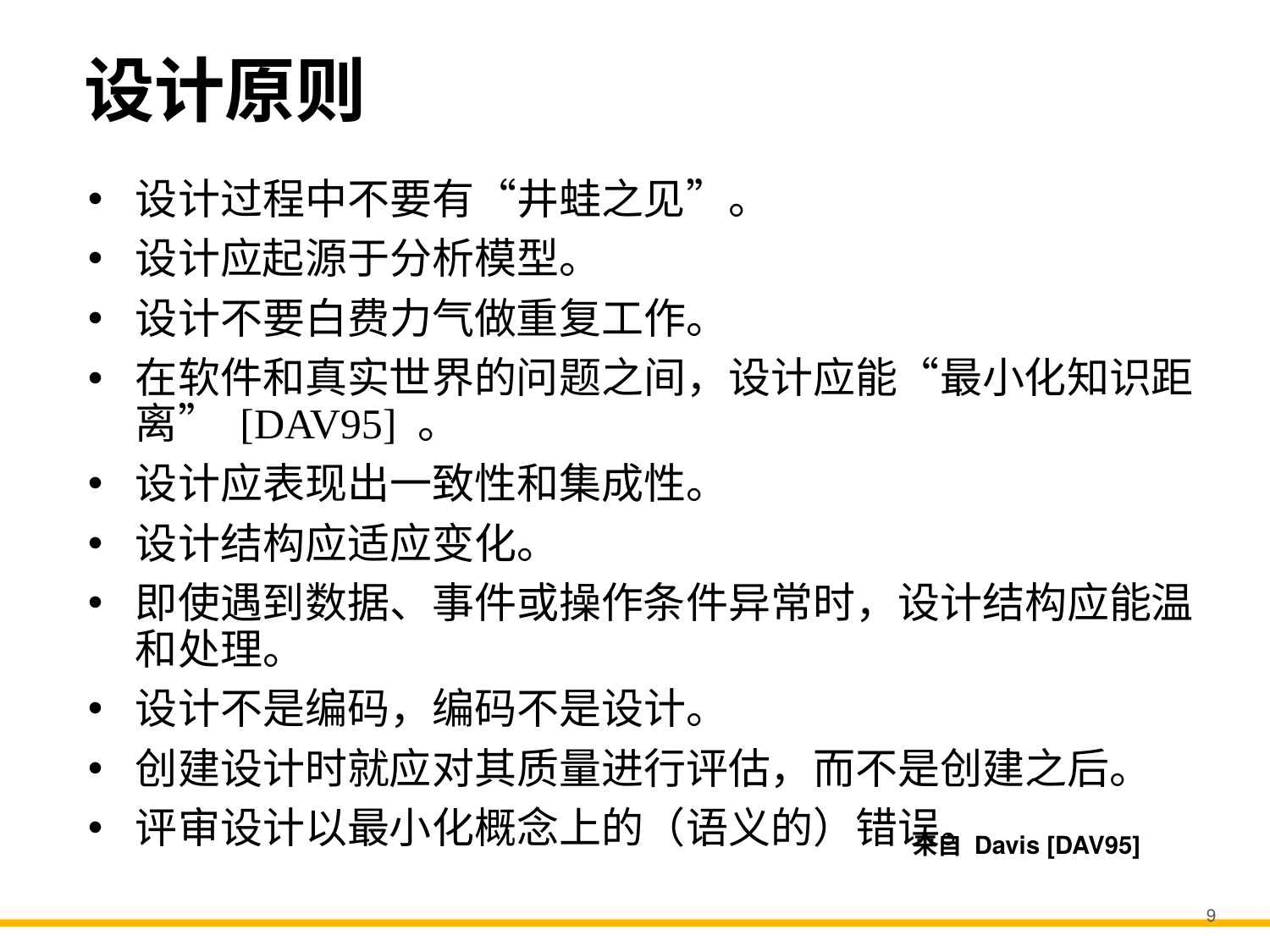

# 设计原则
设计过程中不要有“井蛙之见”。
设计应起源于分析模型。
设计不要白费力气做重复工作。
在软件和真实世界的问题之间，设计应能“最小化知识距离” [DAV95] 。
设计应表现出一致性和集成性。
设计结构应适应变化。
即使遇到数据、事件或操作条件异常时，设计结构应能温和处理。
设计不是编码，编码不是设计。
创建设计时就应对其质量进行评估，而不是创建之后。
评审设计以最小化概念上的（语义的）错误。
来自 Davis [DAV95]
9